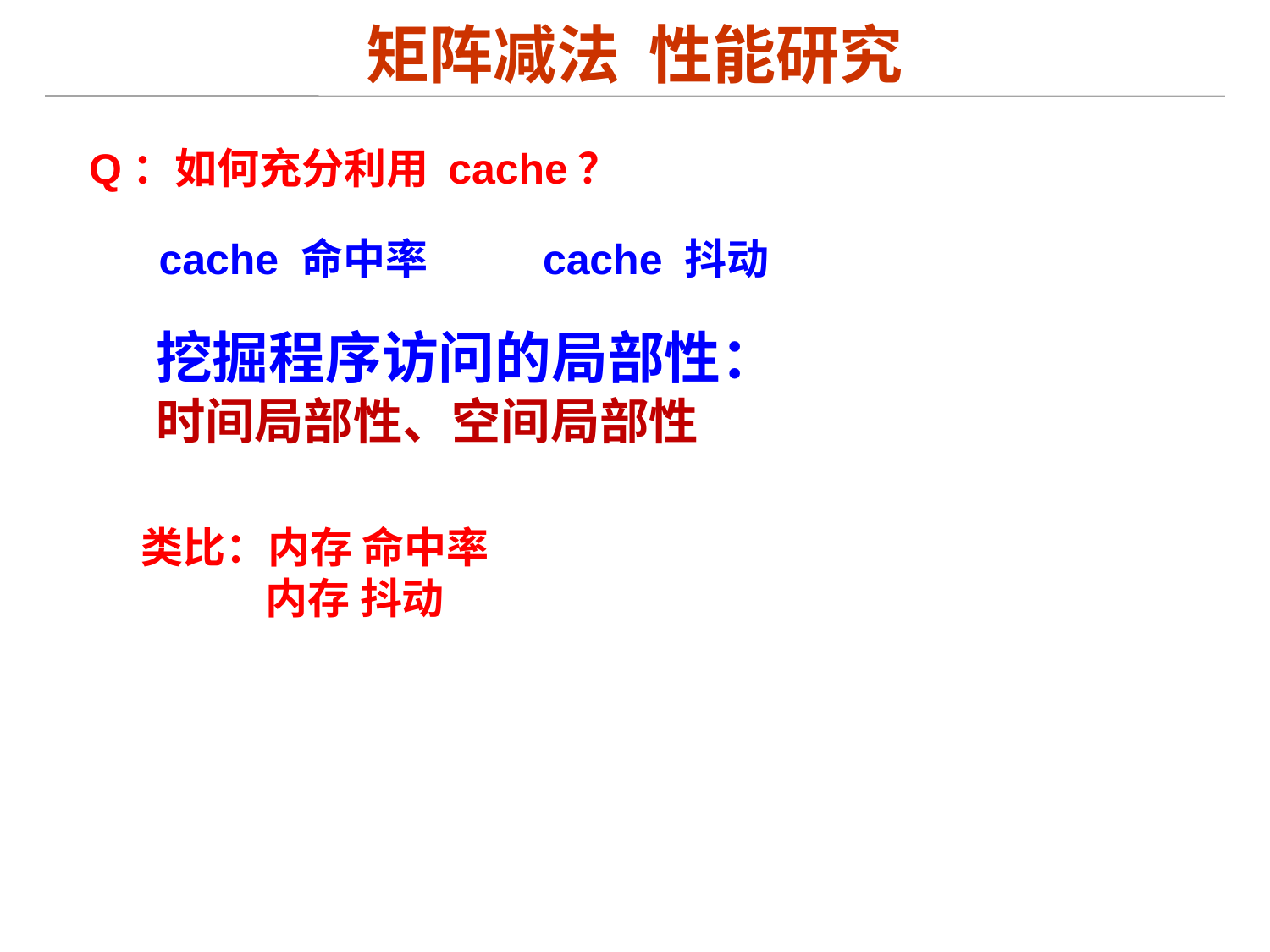

# 矩阵减法  性能研究
 Q：如何充分利用 cache？
cache 命中率           cache 抖动
挖掘程序访问的局部性：
时间局部性、空间局部性
类比：内存 命中率
            内存 抖动